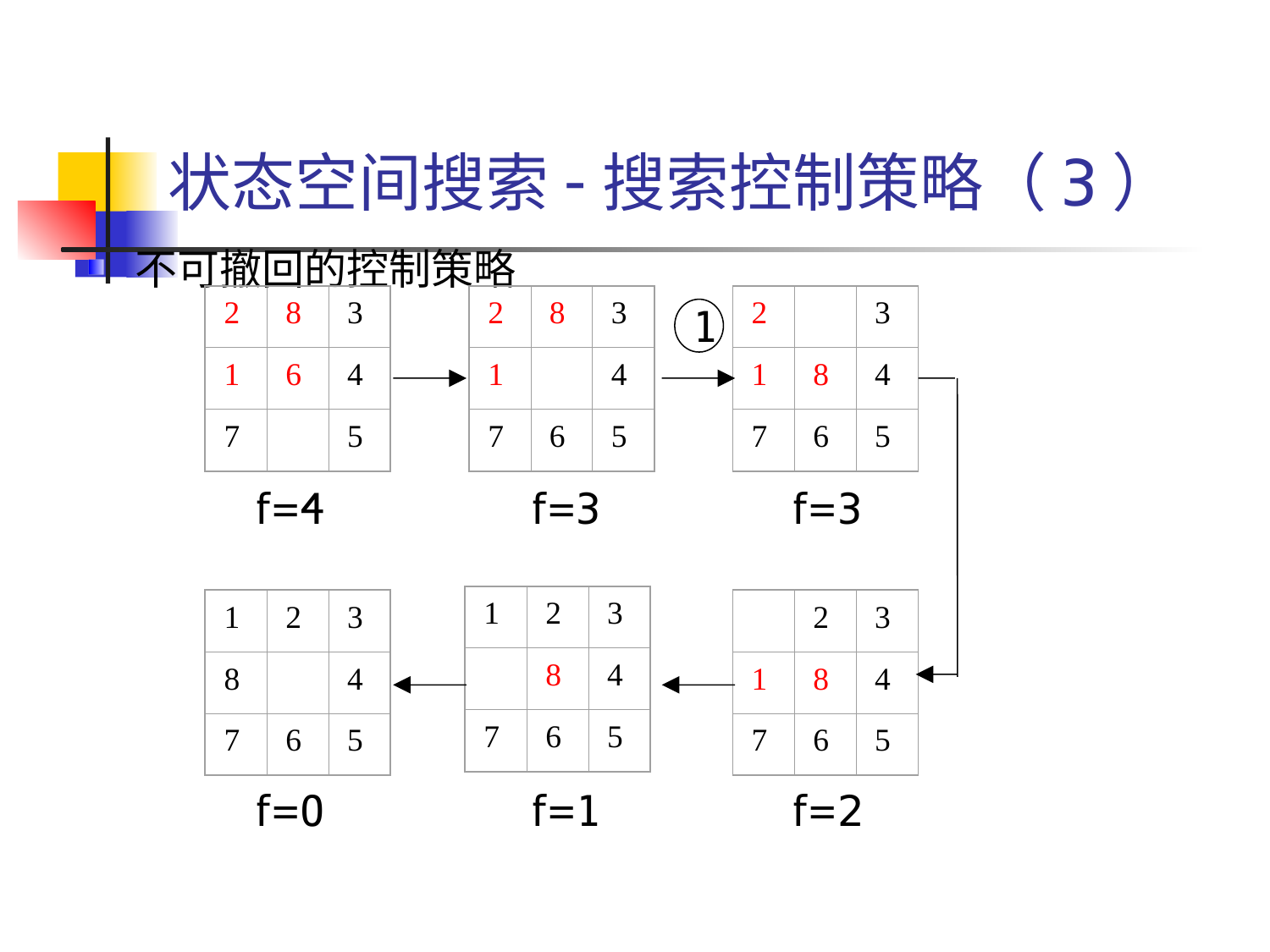

# 状态空间搜索-搜索控制策略（3）
不可撤回的控制策略

2

8

3

1

6

4

7

5

2

8

3

1

4

7

6

5

2

3

1

8

4

7

6

5

1

f=4
f=3
f=3

1

2

3

8

4

7

6

5

1

2

3

8

4

7

6

5

2

3

1

8

4

7

6

5

f=0
f=1
f=2